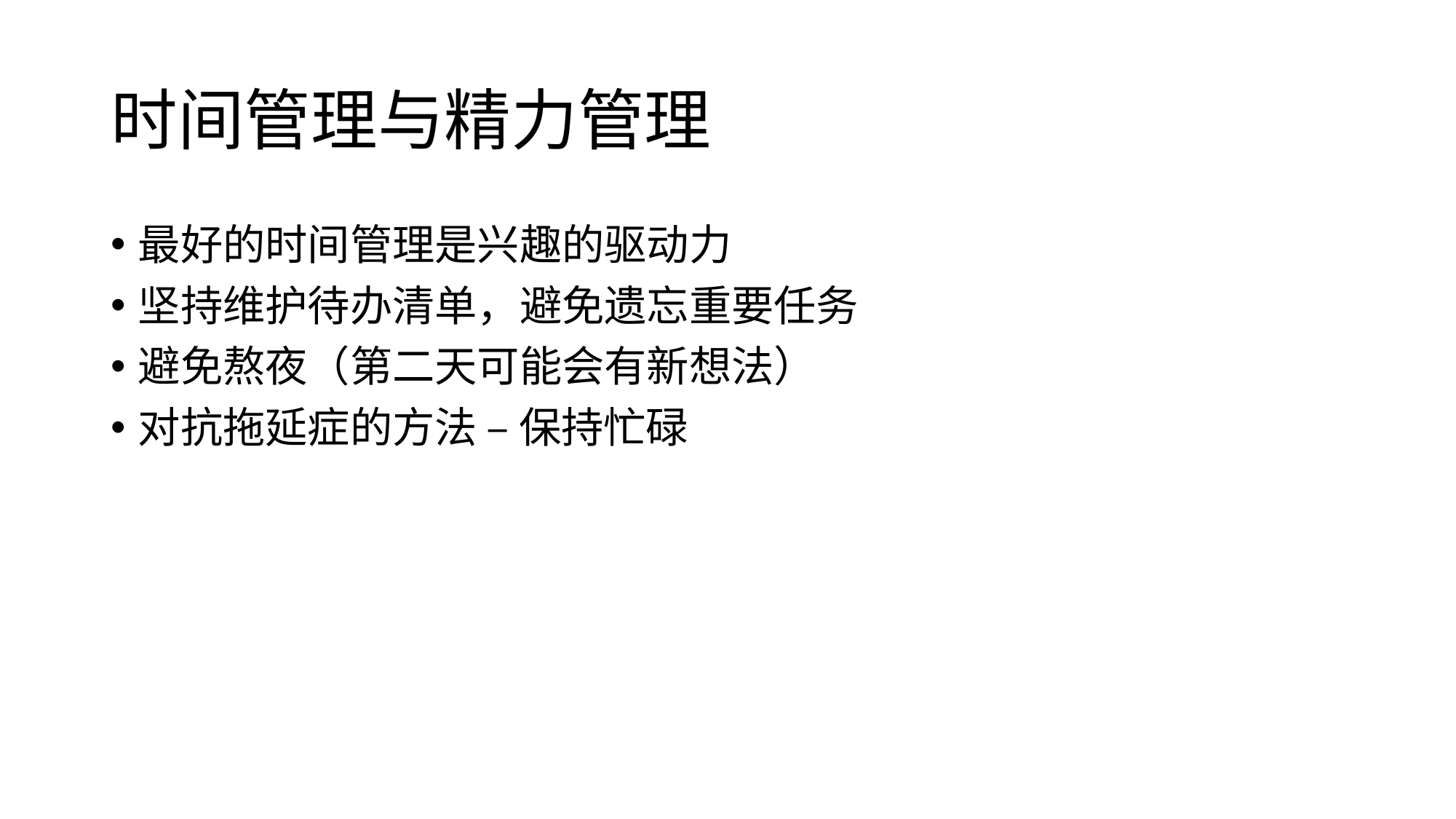

# 时间管理与精力管理
最好的时间管理是兴趣的驱动力
坚持维护待办清单，避免遗忘重要任务
避免熬夜（第二天可能会有新想法）
对抗拖延症的方法 – 保持忙碌